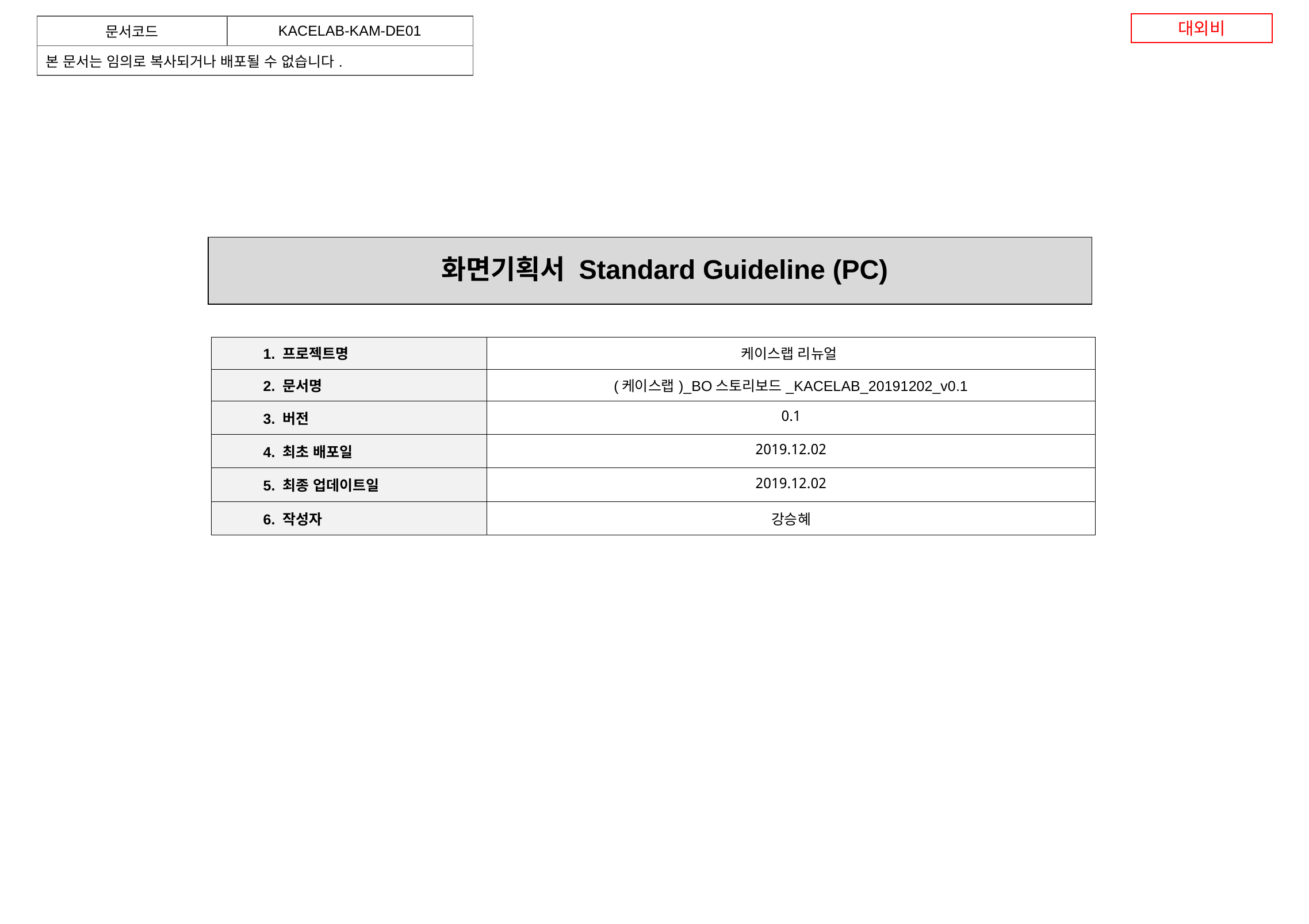

대외비
| 문서코드 | KACELAB-KAM-DE01 |
| --- | --- |
| 본 문서는 임의로 복사되거나 배포될 수 없습니다. |  |
# 화면기획서 Standard Guideline (PC)

| 1. 프로젝트명 | 케이스랩 리뉴얼 |
| --- | --- |
| 2. 문서명 | (케이스랩)\_BO스토리보드\_KACELAB\_20191202\_v0.1 |
| 3. 버전 | 0.1 |
| 4. 최초 배포일 | 2019.12.02 |
| 5. 최종 업데이트일 | 2019.12.02 |
| 6. 작성자 | 강승혜 |